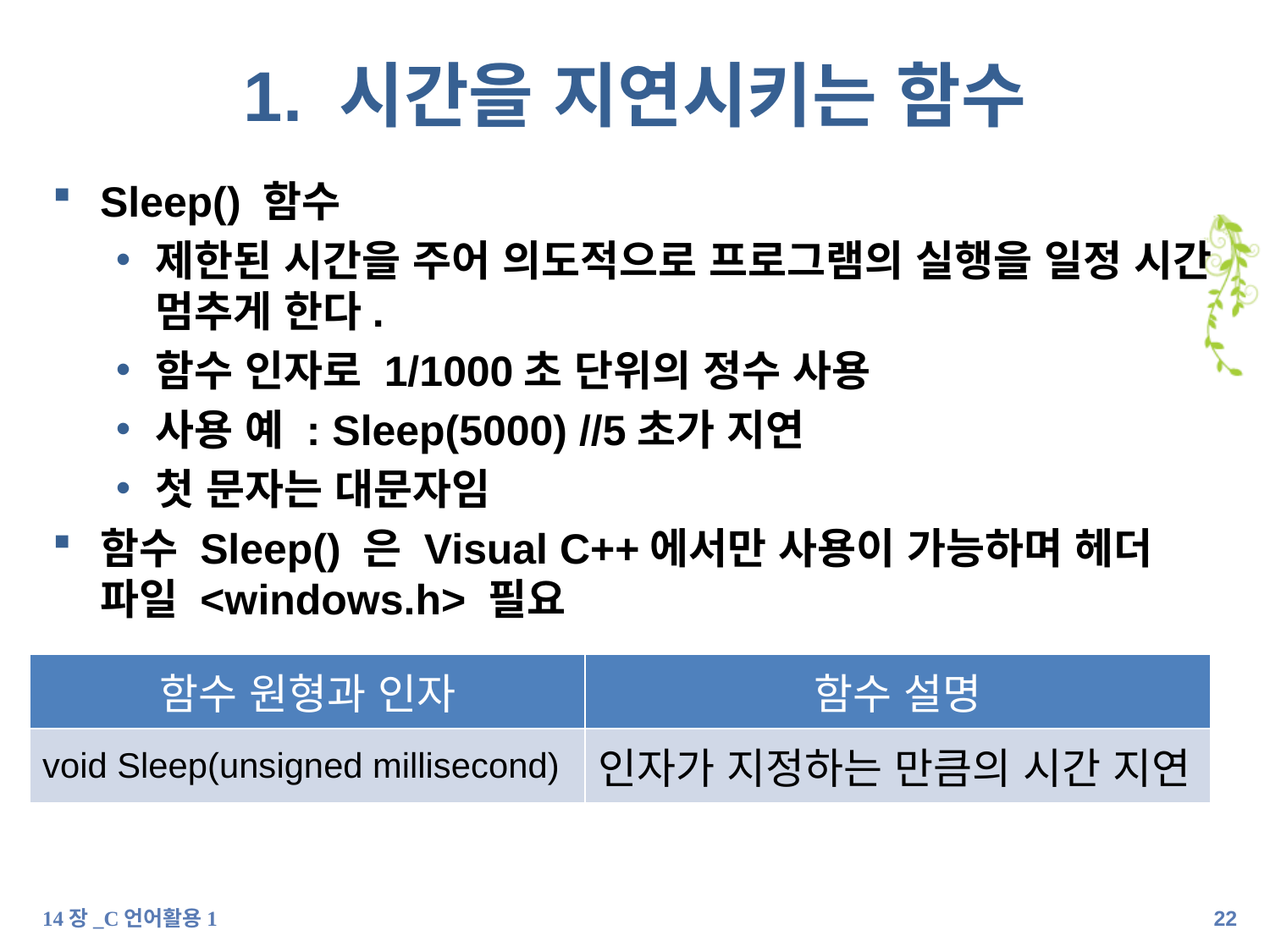

# 1. 시간을 지연시키는 함수
Sleep() 함수
제한된 시간을 주어 의도적으로 프로그램의 실행을 일정 시간 멈추게 한다.
함수 인자로 1/1000초 단위의 정수 사용
사용 예 : Sleep(5000) //5초가 지연
첫 문자는 대문자임
함수 Sleep() 은 Visual C++에서만 사용이 가능하며 헤더 파일 <windows.h> 필요

| 함수 원형과 인자 | 함수 설명 |
| --- | --- |
| void Sleep(unsigned millisecond) | 인자가 지정하는 만큼의 시간 지연 |
14장_C언어활용1
22